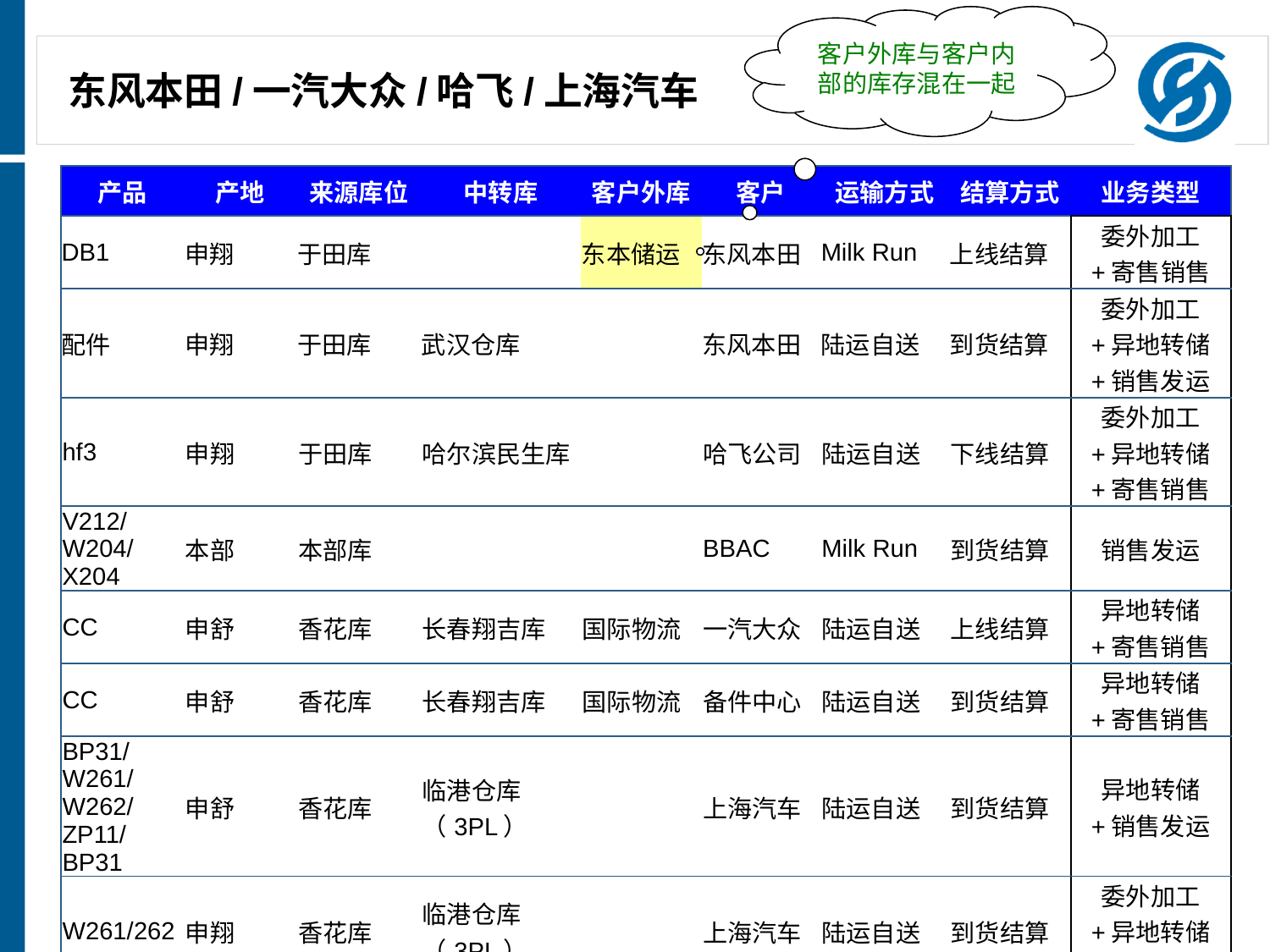

客户外库与客户内部的库存混在一起
# 东风本田/一汽大众/哈飞/上海汽车
| 产品 | 产地 | 来源库位 | 中转库 | 客户外库 | 客户 | 运输方式 | 结算方式 | 业务类型 |
| --- | --- | --- | --- | --- | --- | --- | --- | --- |
| DB1 | 申翔 | 于田库 |  | 东本储运 | 东风本田 | Milk Run | 上线结算 | 委外加工 +寄售销售 |
| 配件 | 申翔 | 于田库 | 武汉仓库 |  | 东风本田 | 陆运自送 | 到货结算 | 委外加工 +异地转储 +销售发运 |
| hf3 | 申翔 | 于田库 | 哈尔滨民生库 |  | 哈飞公司 | 陆运自送 | 下线结算 | 委外加工 +异地转储 +寄售销售 |
| V212/W204/X204 | 本部 | 本部库 |  |  | BBAC | Milk Run | 到货结算 | 销售发运 |
| CC | 申舒 | 香花库 | 长春翔吉库 | 国际物流 | 一汽大众 | 陆运自送 | 上线结算 | 异地转储 +寄售销售 |
| CC | 申舒 | 香花库 | 长春翔吉库 | 国际物流 | 备件中心 | 陆运自送 | 到货结算 | 异地转储 +寄售销售 |
| BP31/W261/W262/ZP11/BP31 | 申舒 | 香花库 | 临港仓库（3PL） |  | 上海汽车 | 陆运自送 | 到货结算 | 异地转储 +销售发运 |
| W261/262 | 申翔 | 香花库 | 临港仓库（3PL） |  | 上海汽车 | 陆运自送 | 到货结算 | 委外加工 +异地转储 +销售发运 |
7